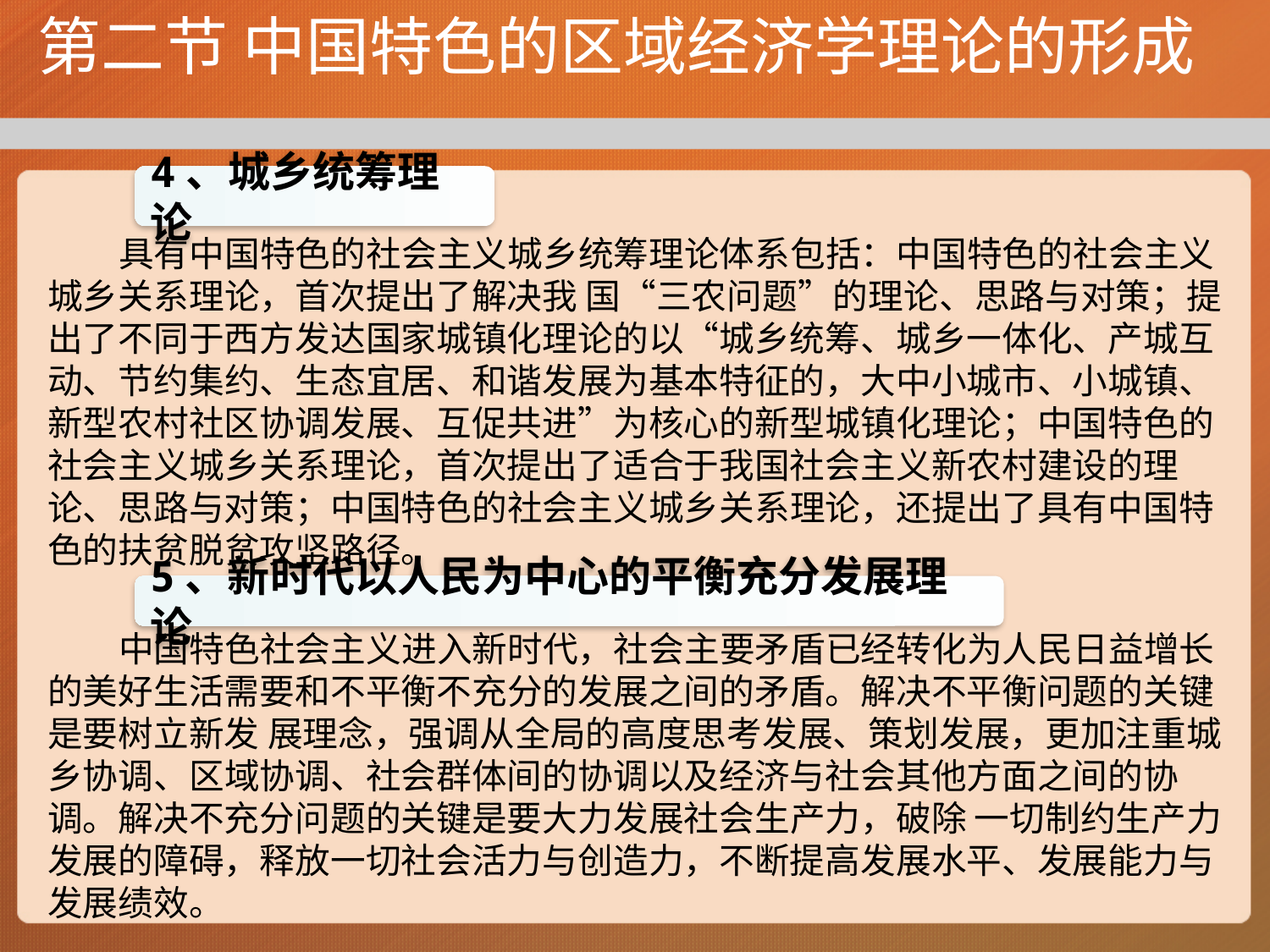

# 第二节 中国特色的区域经济学理论的形成
4、城乡统筹理论

        具有中国特色的社会主义城乡统筹理论体系包括：中国特色的社会主义城乡关系理论，首次提出了解决我 国“三农问题”的理论、思路与对策；提出了不同于西方发达国家城镇化理论的以“城乡统筹、城乡一体化、产城互动、节约集约、生态宜居、和谐发展为基本特征的，大中小城市、小城镇、新型农村社区协调发展、互促共进”为核心的新型城镇化理论；中国特色的社会主义城乡关系理论，首次提出了适合于我国社会主义新农村建设的理论、思路与对策；中国特色的社会主义城乡关系理论，还提出了具有中国特色的扶贫脱贫攻坚路径。

        中国特色社会主义进入新时代，社会主要矛盾已经转化为人民日益增长的美好生活需要和不平衡不充分的发展之间的矛盾。解决不平衡问题的关键是要树立新发 展理念，强调从全局的高度思考发展、策划发展，更加注重城乡协调、区域协调、社会群体间的协调以及经济与社会其他方面之间的协调。解决不充分问题的关键是要大力发展社会生产力，破除 一切制约生产力发展的障碍，释放一切社会活力与创造力，不断提高发展水平、发展能力与发展绩效。
5、新时代以人民为中心的平衡充分发展理论